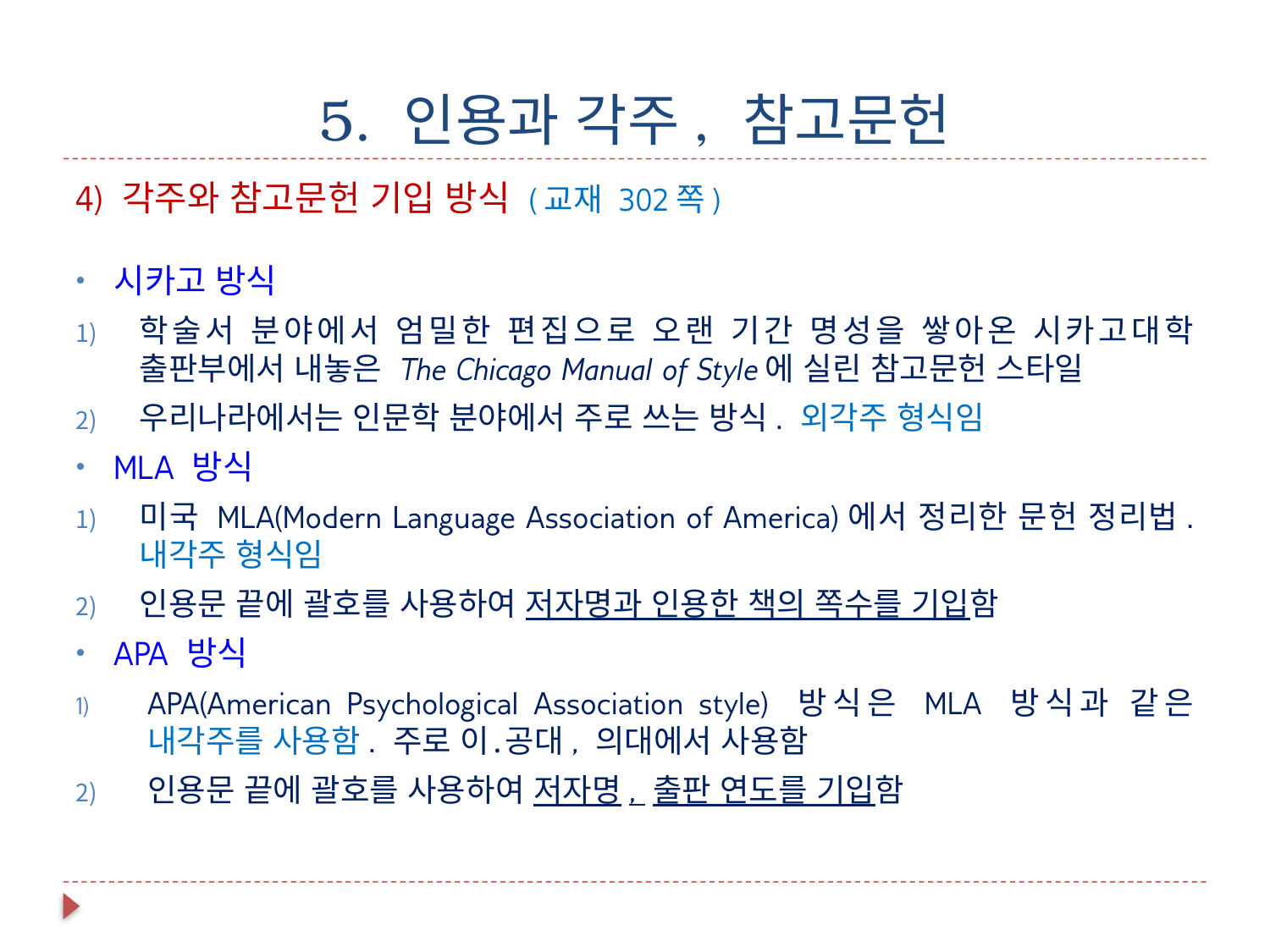

# 5. 인용과 각주, 참고문헌
4) 각주와 참고문헌 기입 방식 (교재 302쪽)

시카고 방식
학술서 분야에서 엄밀한 편집으로 오랜 기간 명성을 쌓아온 시카고대학 출판부에서 내놓은 The Chicago Manual of Style에 실린 참고문헌 스타일
우리나라에서는 인문학 분야에서 주로 쓰는 방식. 외각주 형식임
MLA 방식
미국 MLA(Modern Language Association of America)에서 정리한 문헌 정리법. 내각주 형식임
인용문 끝에 괄호를 사용하여 저자명과 인용한 책의 쪽수를 기입함
APA 방식
APA(American Psychological Association style) 방식은 MLA 방식과 같은 내각주를 사용함. 주로 이․공대, 의대에서 사용함
인용문 끝에 괄호를 사용하여 저자명, 출판 연도를 기입함